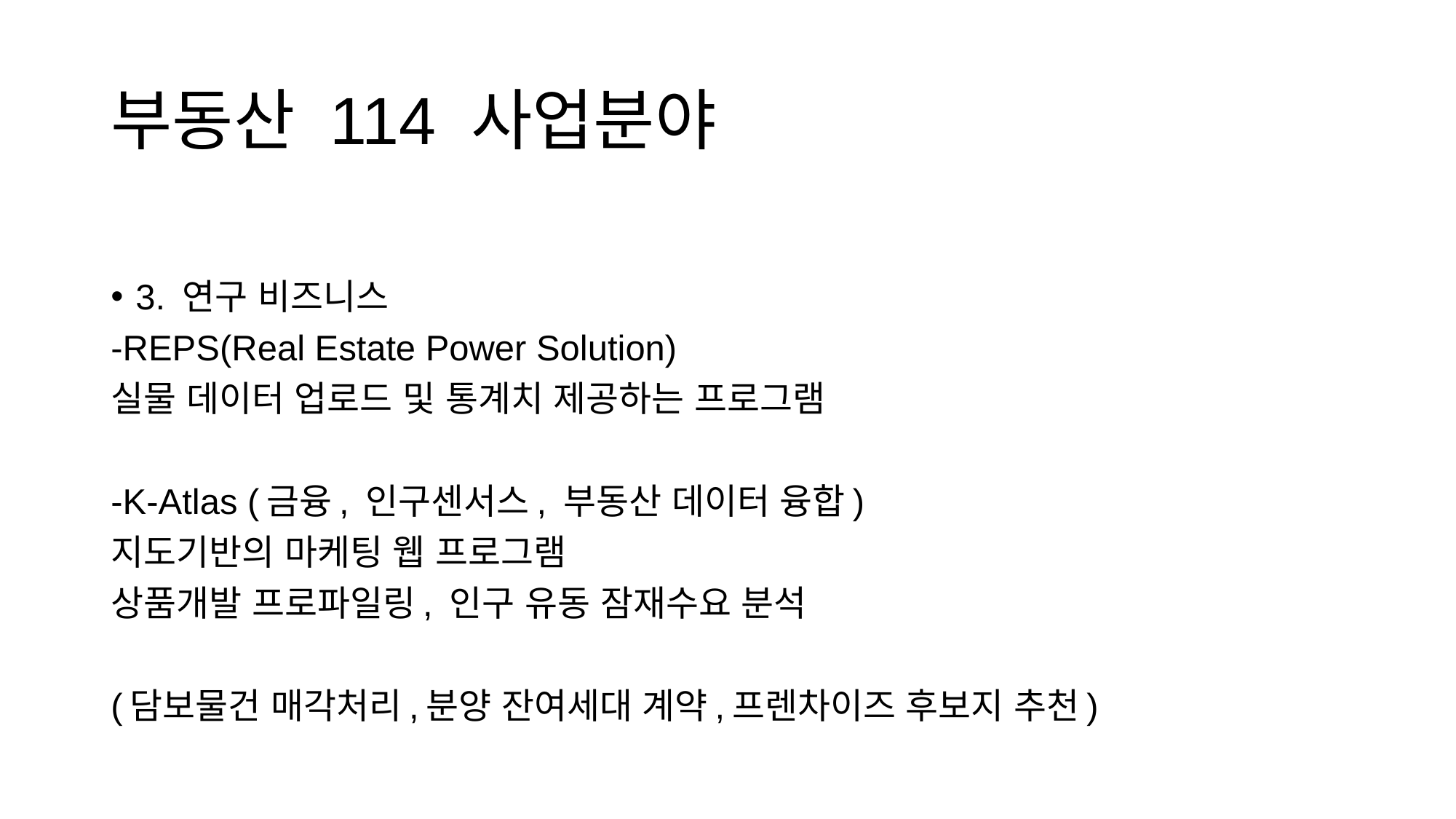

# 부동산 114 사업분야

3. 연구 비즈니스
-REPS(Real Estate Power Solution)
실물 데이터 업로드 및 통계치 제공하는 프로그램

-K-Atlas (금융, 인구센서스, 부동산 데이터 융합)
지도기반의 마케팅 웹 프로그램
상품개발 프로파일링, 인구 유동 잠재수요 분석

(담보물건 매각처리,분양 잔여세대 계약,프렌차이즈 후보지 추천)